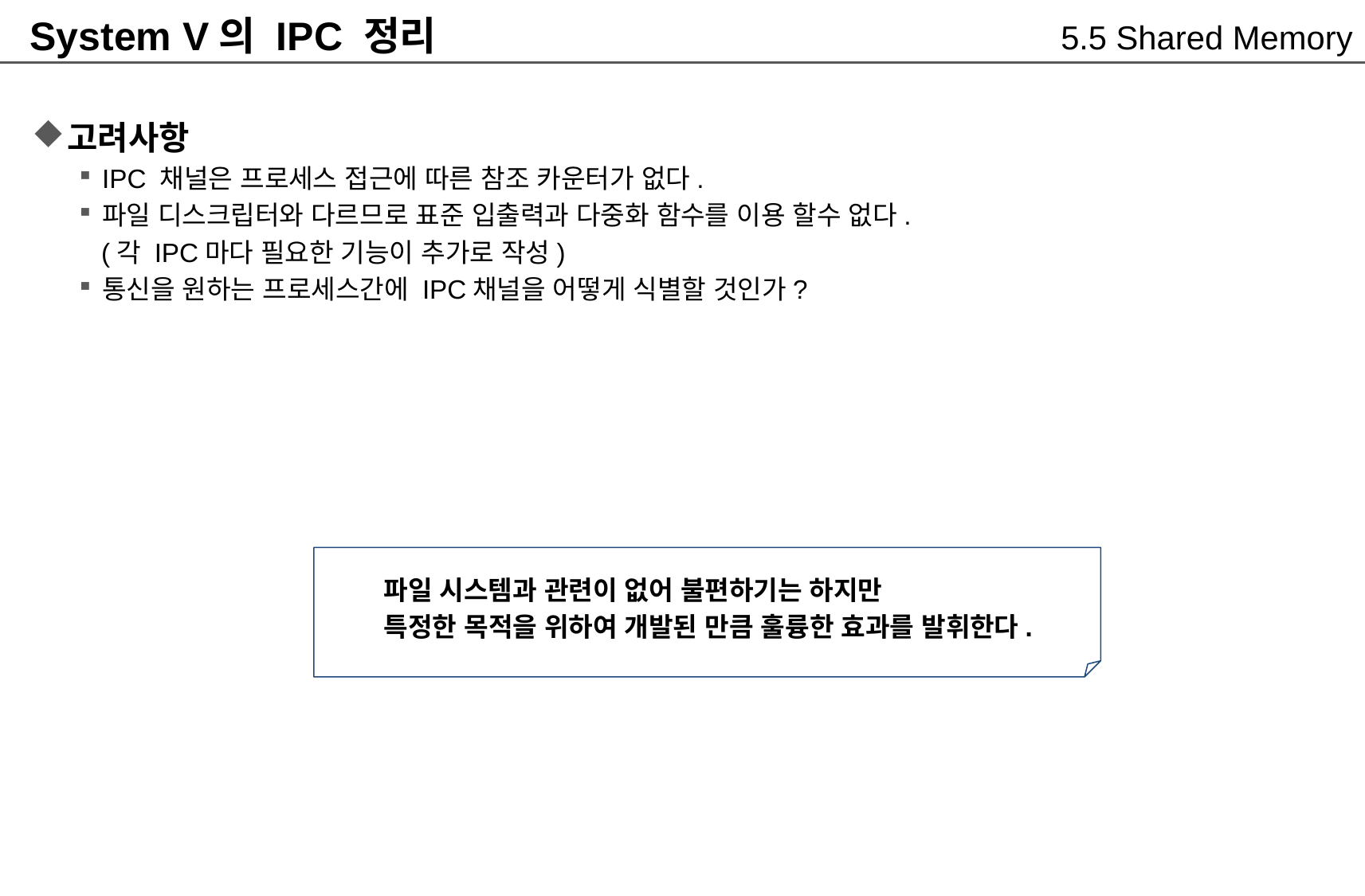

# System V의 IPC 정리
5.5 Shared Memory

고려사항
IPC 채널은 프로세스 접근에 따른 참조 카운터가 없다.
파일 디스크립터와 다르므로 표준 입출력과 다중화 함수를 이용 할수 없다.
   (각 IPC마다 필요한 기능이 추가로 작성)
통신을 원하는 프로세스간에 IPC채널을 어떻게 식별할 것인가?

파일 시스템과 관련이 없어 불편하기는 하지만
특정한 목적을 위하여 개발된 만큼 훌륭한 효과를 발휘한다.